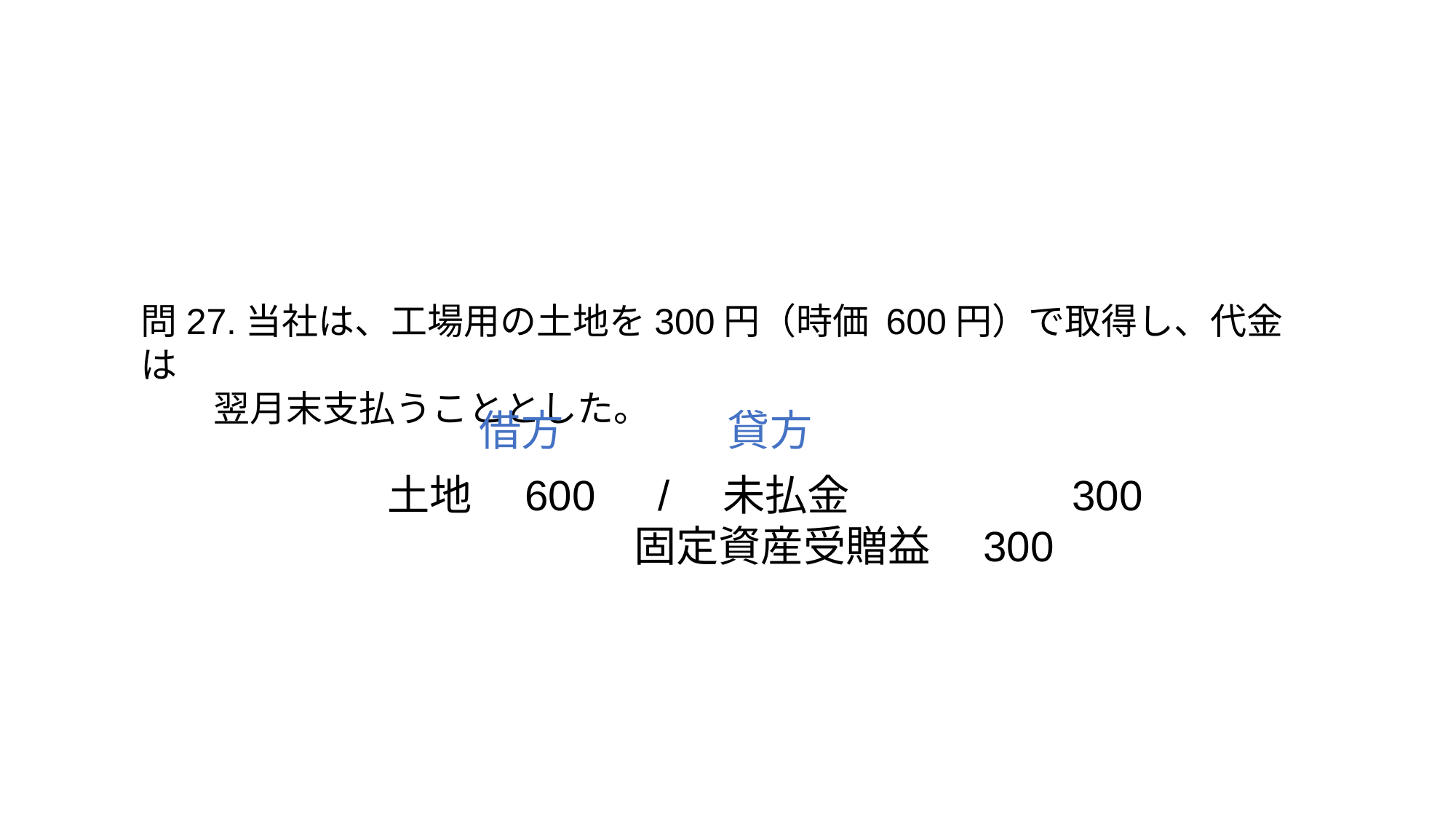

問27.当社は、工場用の土地を300円（時価 600円）で取得し、代金は
　　翌月末支払うこととした。
借方
貸方
土地　600　/　未払金　　　　　300
                         固定資産受贈益　300